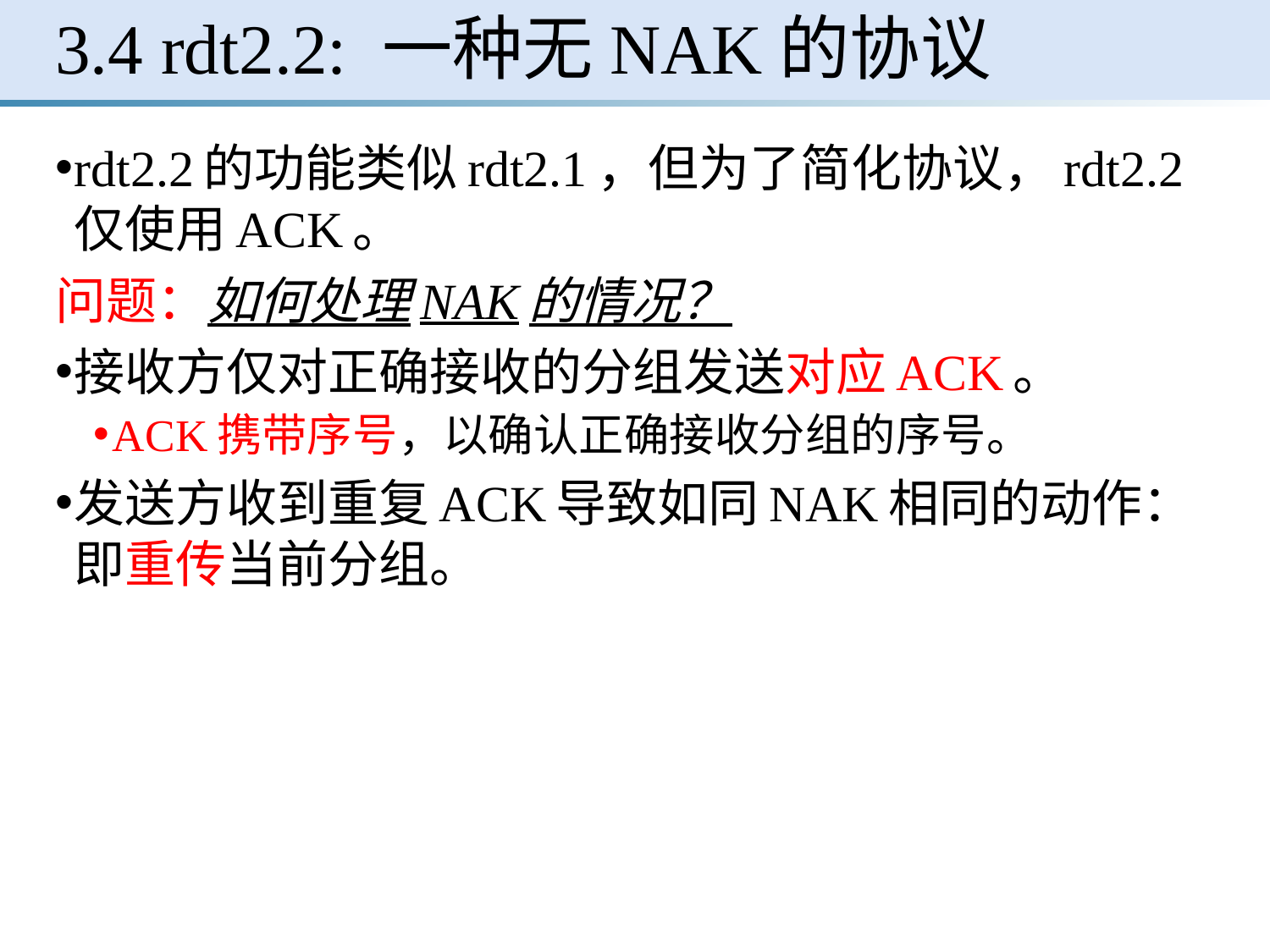

# 3.4 rdt2.2: 一种无NAK的协议
rdt2.2的功能类似rdt2.1，但为了简化协议，rdt2.2仅使用ACK。
问题：如何处理NAK的情况？
接收方仅对正确接收的分组发送对应ACK。
ACK携带序号，以确认正确接收分组的序号。
发送方收到重复ACK导致如同NAK相同的动作：即重传当前分组。